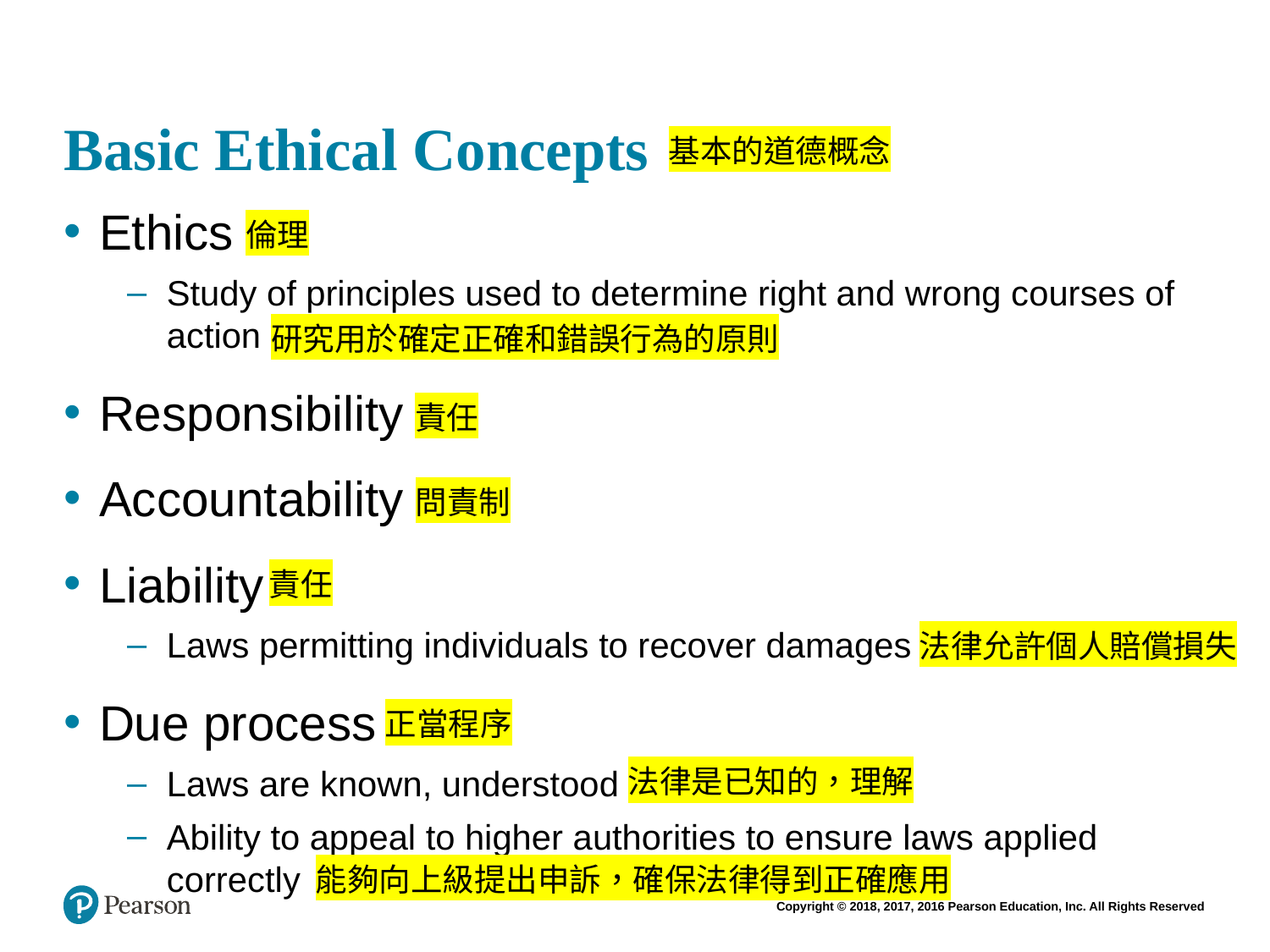

# Basic Ethical Concepts
基本的道德概念
Ethics
Study of principles used to determine right and wrong courses of action
Responsibility
Accountability
Liability
Laws permitting individuals to recover damages
Due process
Laws are known, understood
Ability to appeal to higher authorities to ensure laws applied correctly
倫理
研究用於確定正確和錯誤行為的原則
責任
問責制
責任
法律允許個人賠償損失
正當程序
法律是已知的，理解
能夠向上級提出申訴，確保法律得到正確應用